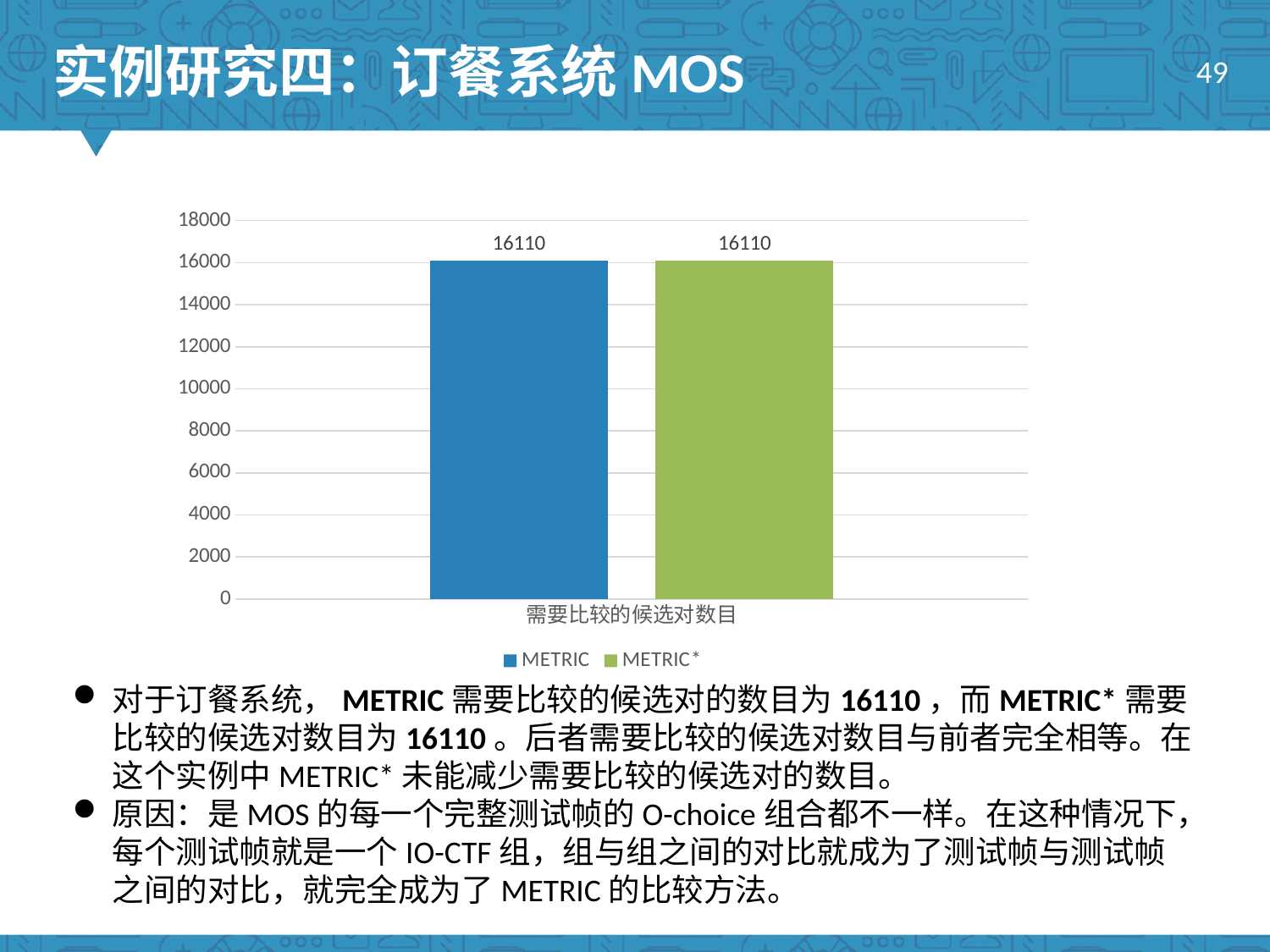

实例研究四：订餐系统MOS
49

### Chart

| Category | METRIC | METRIC* |
|---|---|---|
| 需要比较的候选对数目 | 16110.0 | 16110.0 |
对于订餐系统，METRIC需要比较的候选对的数目为16110，而METRIC*需要比较的候选对数目为16110。后者需要比较的候选对数目与前者完全相等。在这个实例中METRIC*未能减少需要比较的候选对的数目。
原因：是MOS的每一个完整测试帧的O-choice组合都不一样。在这种情况下，每个测试帧就是一个IO-CTF组，组与组之间的对比就成为了测试帧与测试帧之间的对比，就完全成为了METRIC的比较方法。